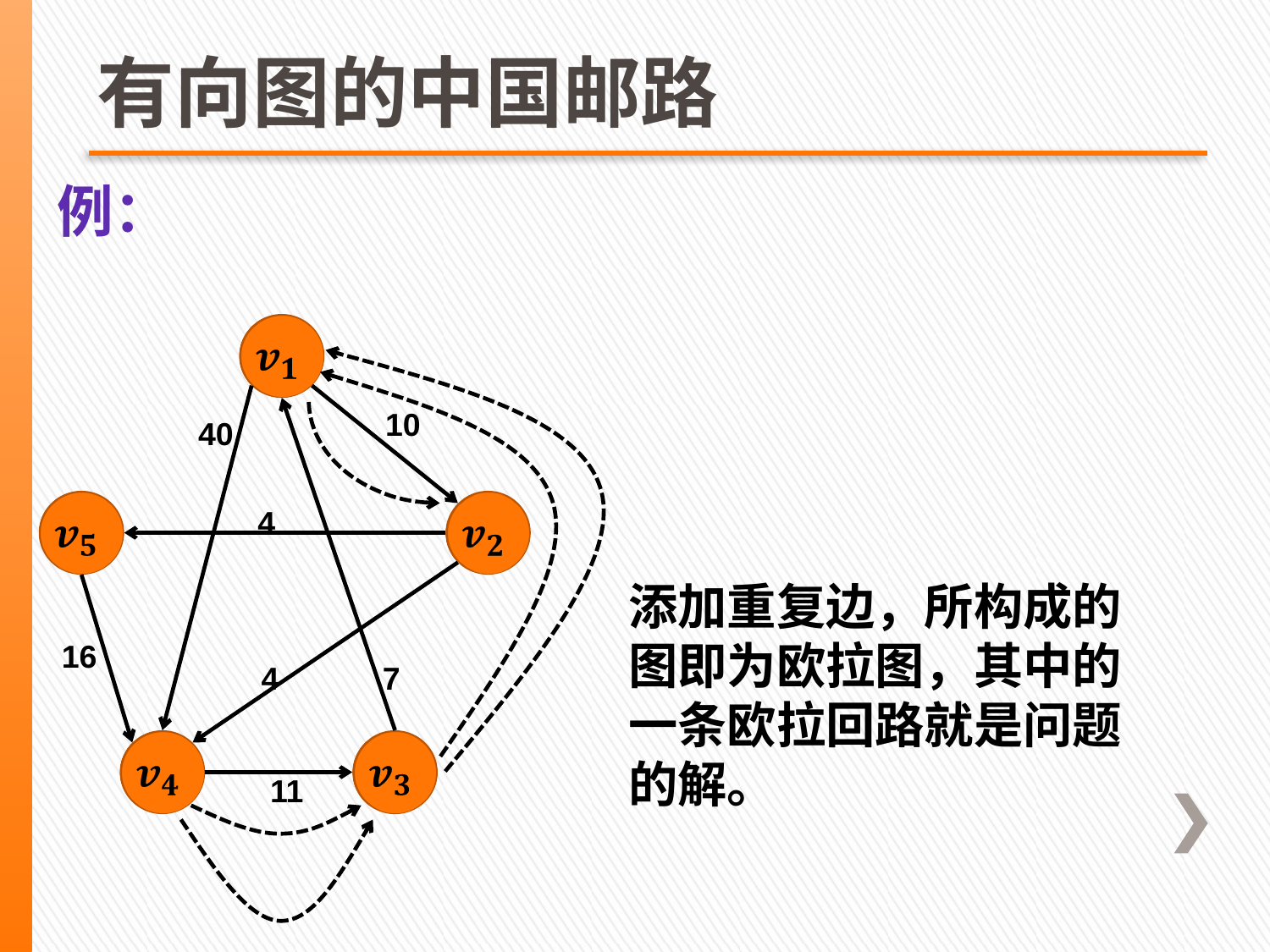

有向图的中国邮路
例：

10
40

4
16
 4

11
 7

添加重复边，所构成的图即为欧拉图，其中的一条欧拉回路就是问题的解。